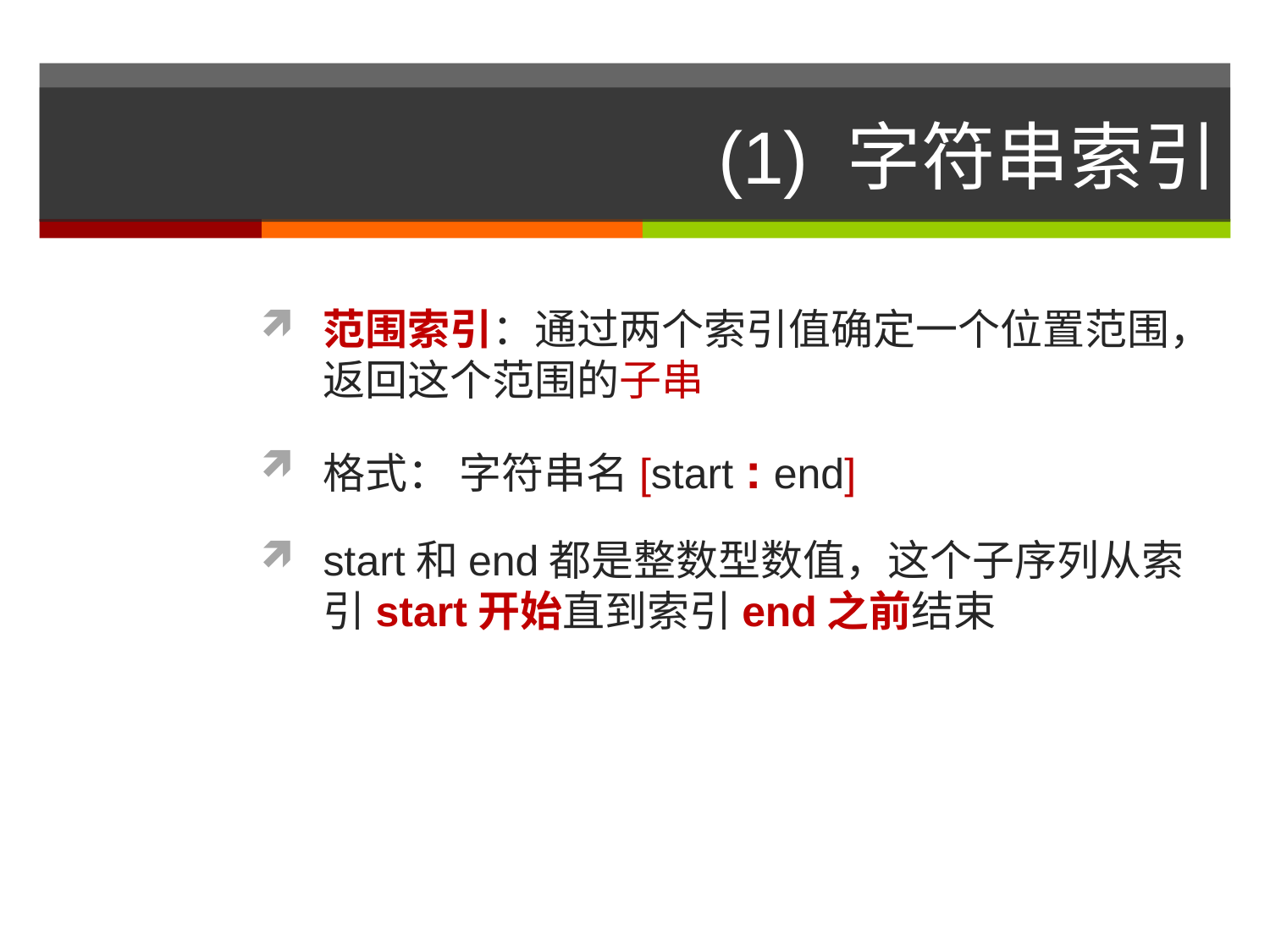

# (1) 字符串索引
范围索引：通过两个索引值确定一个位置范围，返回这个范围的子串
格式： 字符串名[start : end]
start和end都是整数型数值，这个子序列从索引start开始直到索引end之前结束